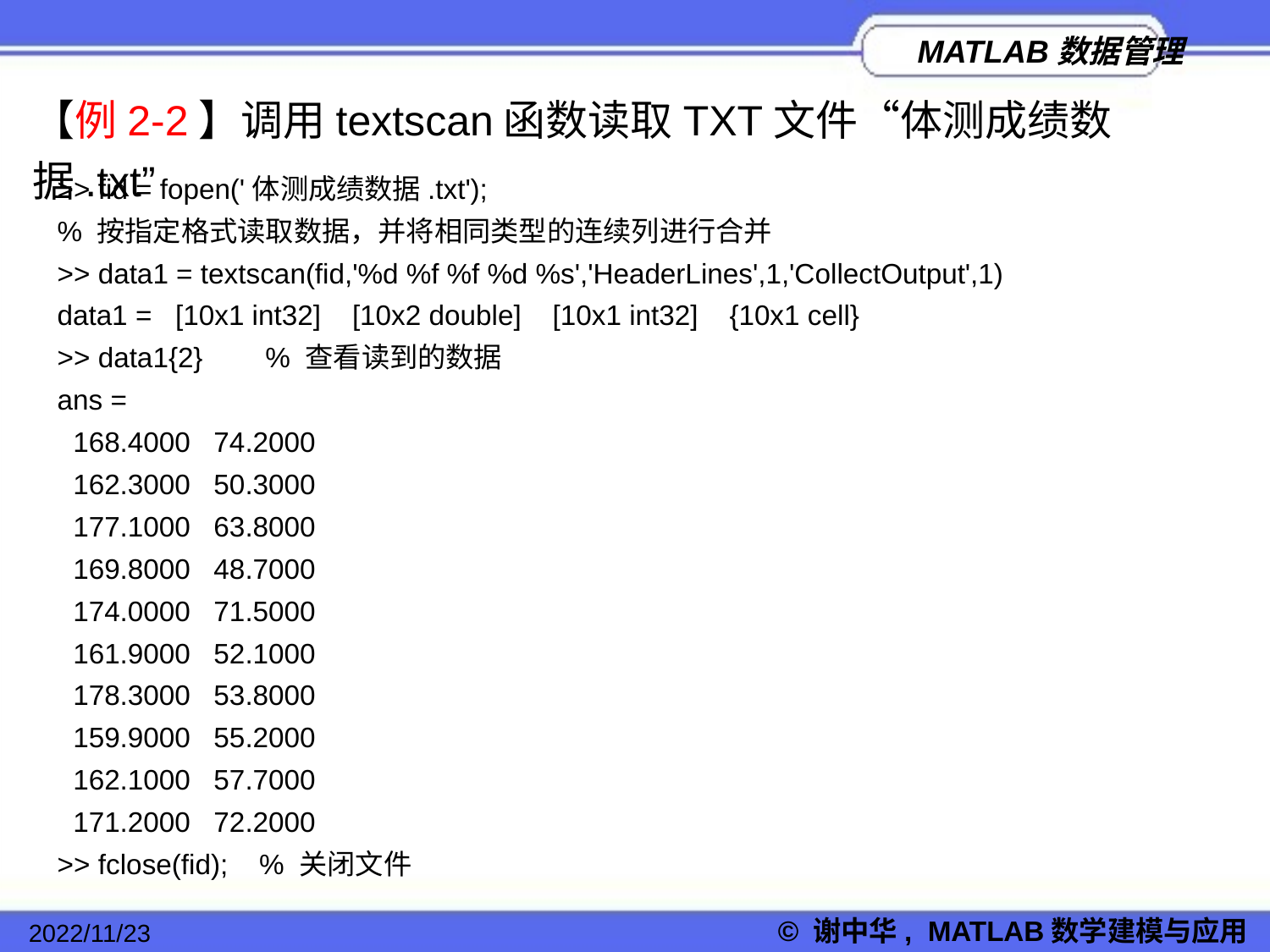

【例2-2】调用textscan函数读取TXT文件“体测成绩数据.txt”
>> fid = fopen('体测成绩数据.txt');
% 按指定格式读取数据，并将相同类型的连续列进行合并
>> data1 = textscan(fid,'%d %f %f %d %s','HeaderLines',1,'CollectOutput',1)
data1 =   [10x1 int32]    [10x2 double]    [10x1 int32]    {10x1 cell}
>> data1{2}        % 查看读到的数据
ans =
  168.4000   74.2000
  162.3000   50.3000
  177.1000   63.8000
  169.8000   48.7000
  174.0000   71.5000
  161.9000   52.1000
  178.3000   53.8000
  159.9000   55.2000
  162.1000   57.7000
  171.2000   72.2000
>> fclose(fid);    % 关闭文件
© 谢中华,  MATLAB数学建模与应用